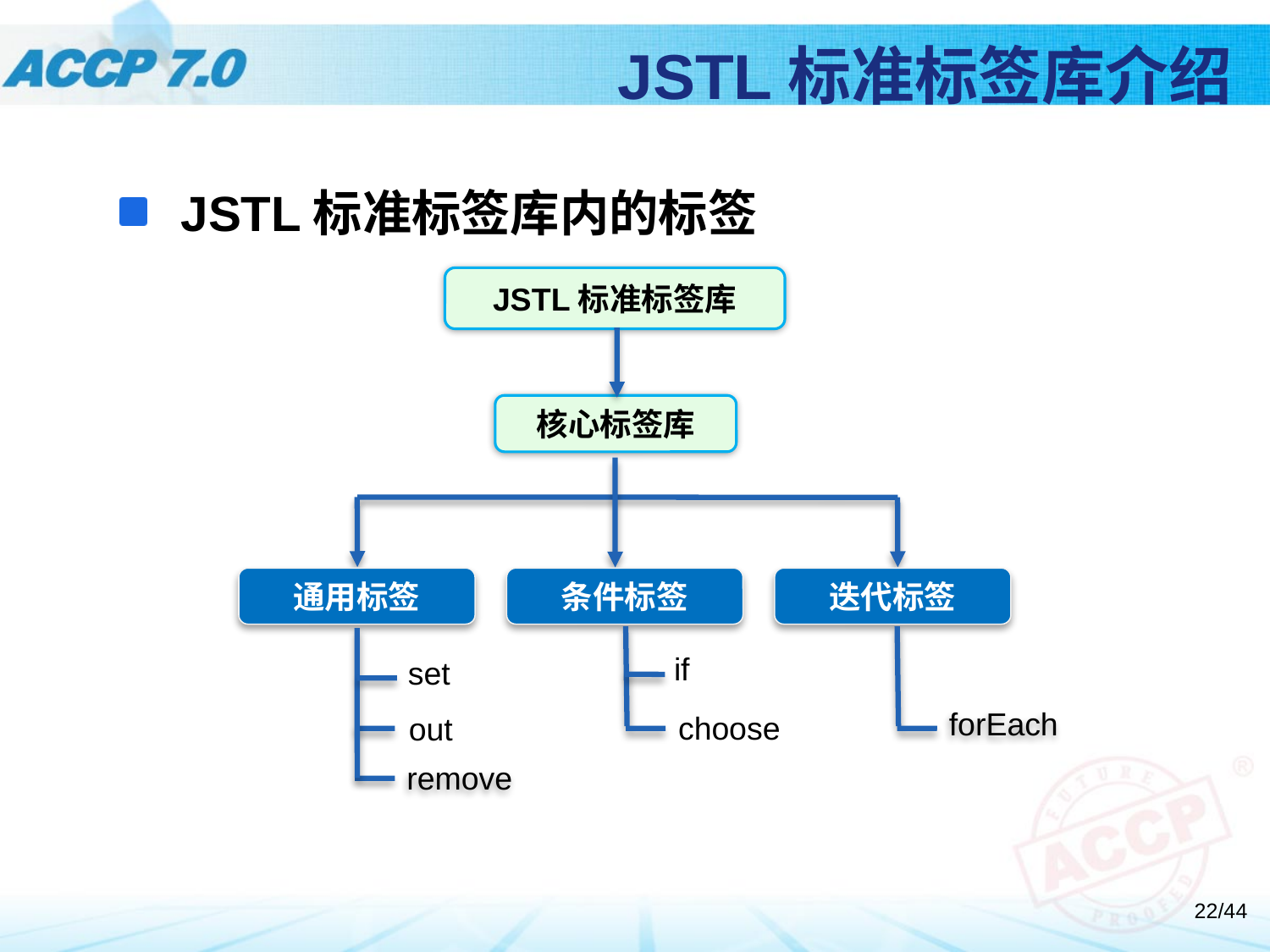

# JSTL标准标签库介绍
 JSTL标准标签库内的标签
JSTL标准标签库

核心标签库

通用标签
条件标签
迭代标签

if
set

forEach
choose
out

remove

22/44